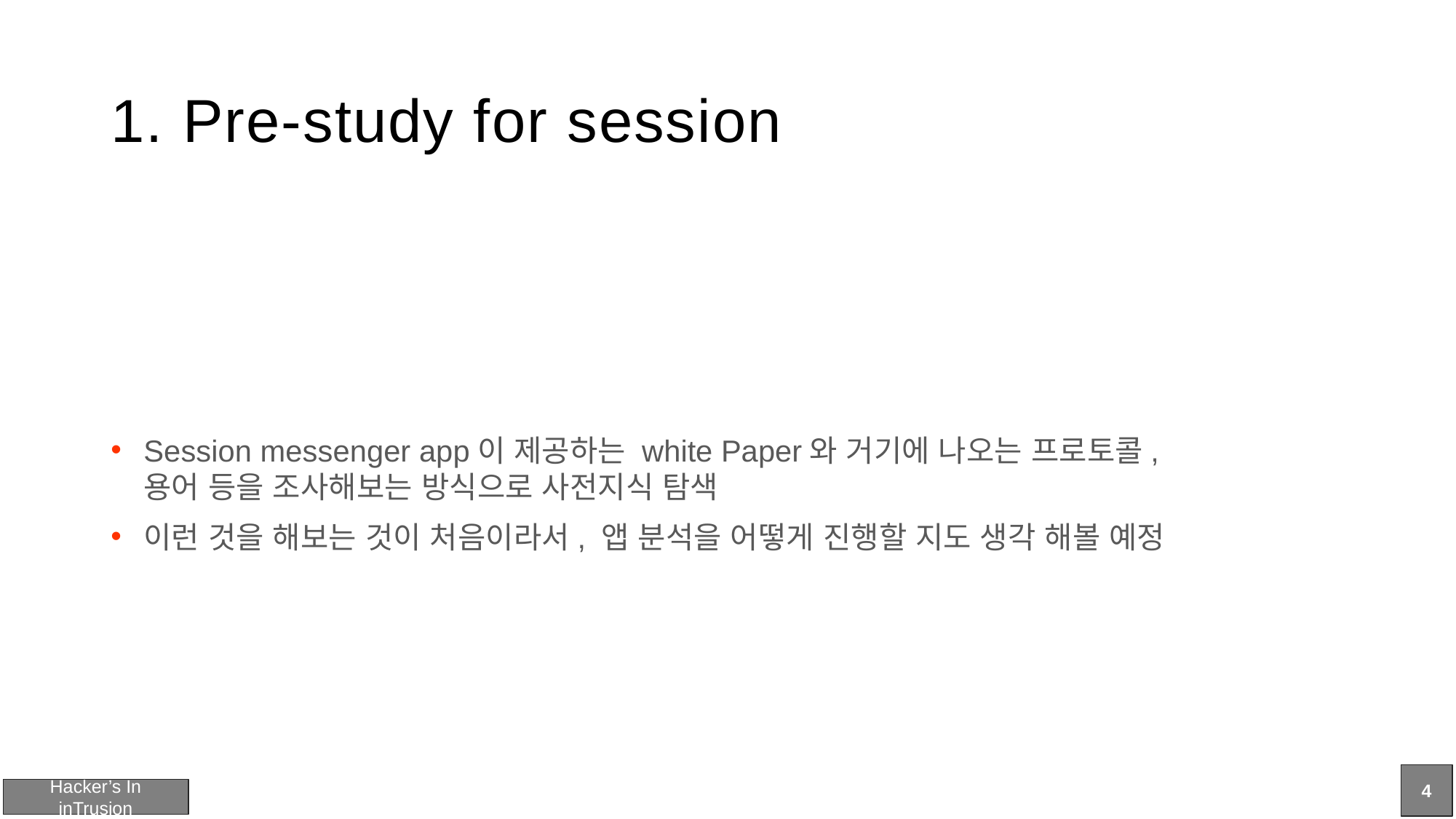

# 1. Pre-study for session
Session messenger app이 제공하는 white Paper와 거기에 나오는 프로토콜, 용어 등을 조사해보는 방식으로 사전지식 탐색
이런 것을 해보는 것이 처음이라서, 앱 분석을 어떻게 진행할 지도 생각 해볼 예정
4
Hacker’s In inTrusion